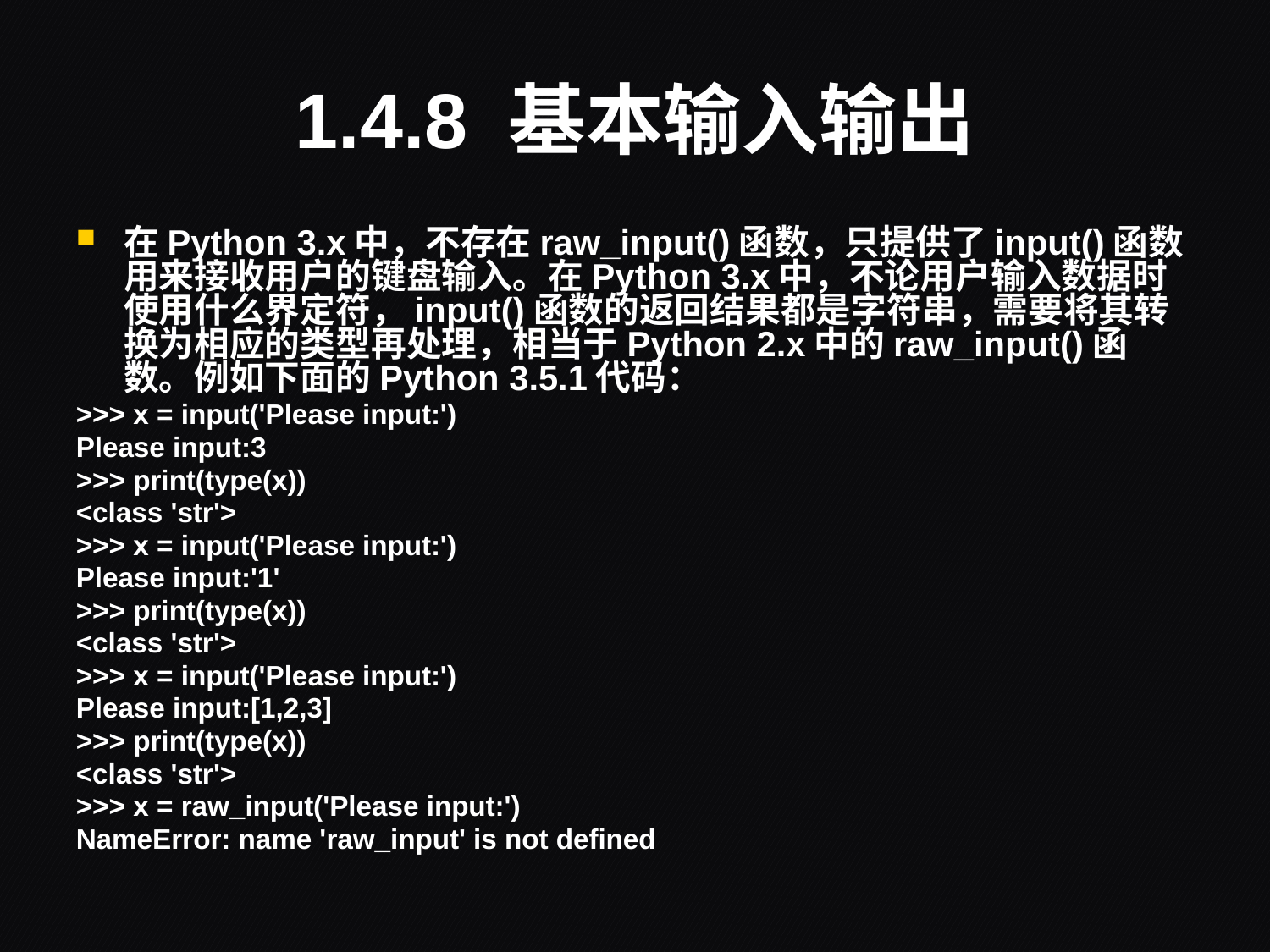

# 1.4.8 基本输入输出
在Python 3.x中，不存在raw_input()函数，只提供了input()函数用来接收用户的键盘输入。在Python 3.x中，不论用户输入数据时使用什么界定符，input()函数的返回结果都是字符串，需要将其转换为相应的类型再处理，相当于Python 2.x中的raw_input()函数。例如下面的Python 3.5.1代码：
>>> x = input('Please input:')
Please input:3
>>> print(type(x))
<class 'str'>
>>> x = input('Please input:')
Please input:'1'
>>> print(type(x))
<class 'str'>
>>> x = input('Please input:')
Please input:[1,2,3]
>>> print(type(x))
<class 'str'>
>>> x = raw_input('Please input:')
NameError: name 'raw_input' is not defined